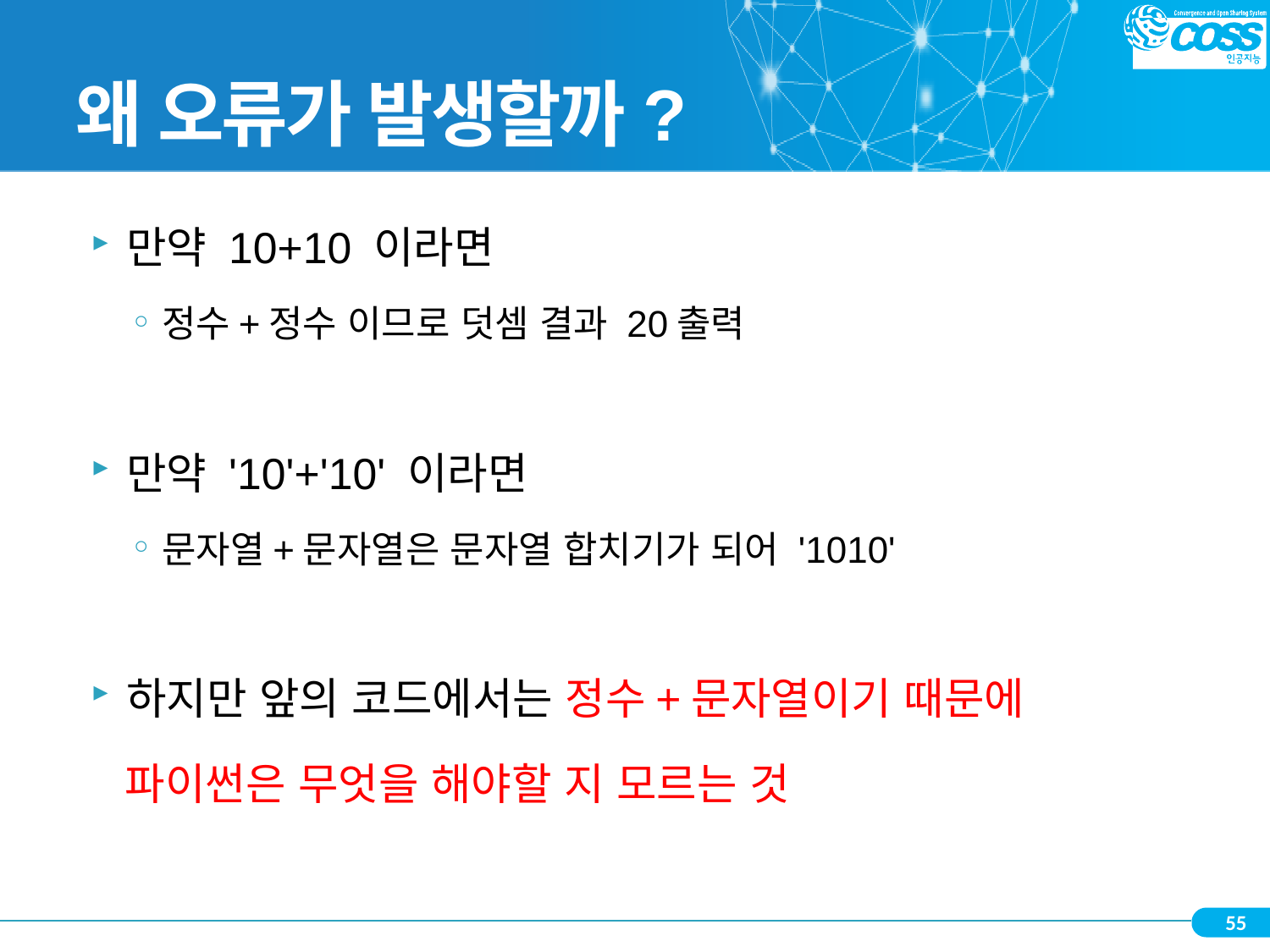

# 왜 오류가 발생할까?
만약 10+10 이라면
정수+정수 이므로 덧셈 결과 20출력

만약 '10'+'10' 이라면
문자열+문자열은 문자열 합치기가 되어 '1010'

하지만 앞의 코드에서는 정수+문자열이기 때문에
  파이썬은 무엇을 해야할 지 모르는 것